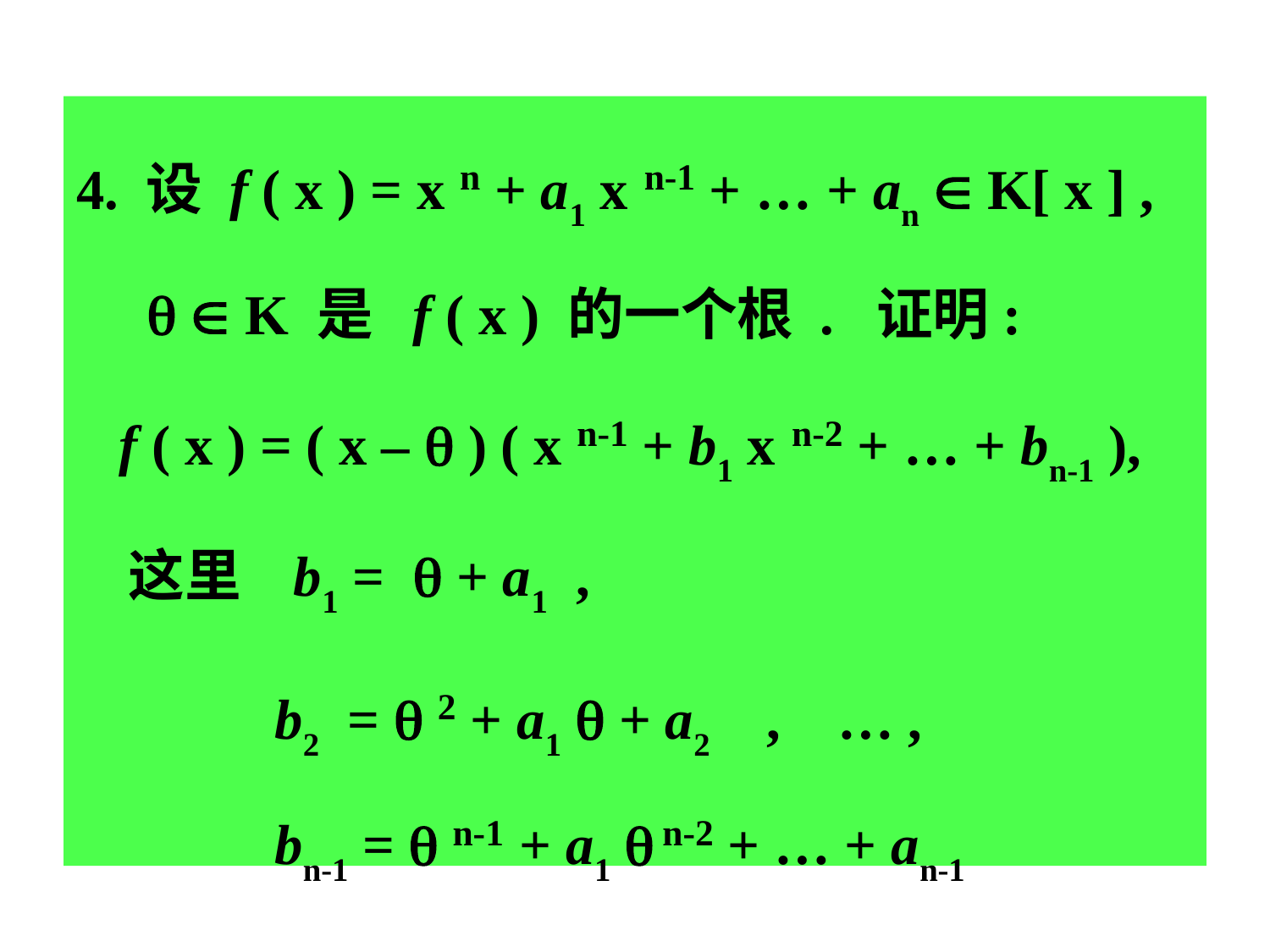

4. 设 f ( x ) = x n + a1 x n-1 + … + an ∈ K[ x ] ,
     θ ∈ K 是  f ( x ) 的一个根 .  证明:
   f ( x ) = ( x – θ ) ( x n-1 + b1 x n-2 + … + bn-1 ),
   这里   b1 =  θ + a1  ,
              b2  = θ 2 + a1 θ + a2    ,    … ,
              bn-1 = θ n-1 + a1 θ n-2 + … + an-1